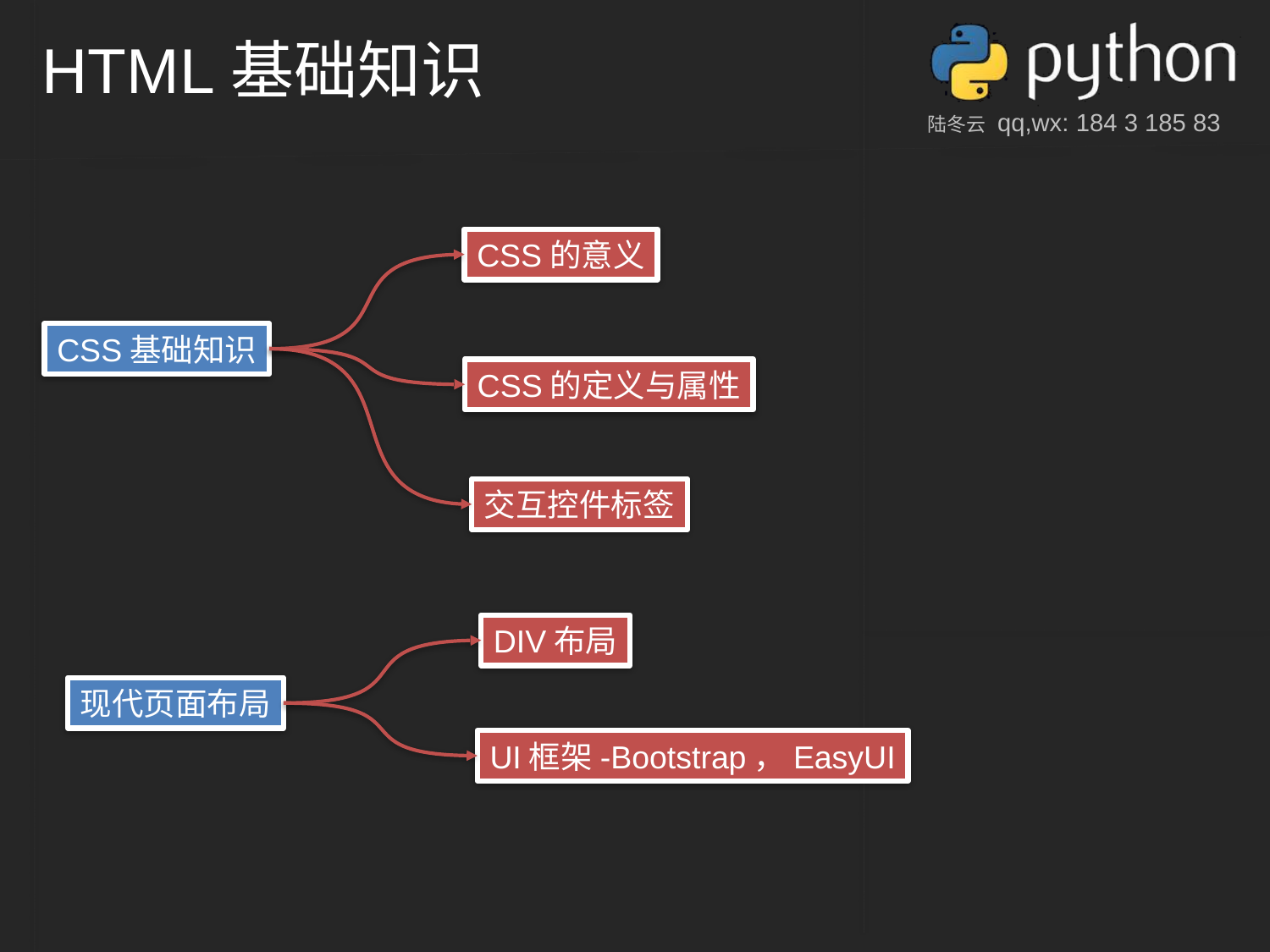

HTML基础知识
CSS的意义
CSS基础知识
CSS的定义与属性
交互控件标签
DIV布局
现代页面布局
UI框架-Bootstrap，EasyUI